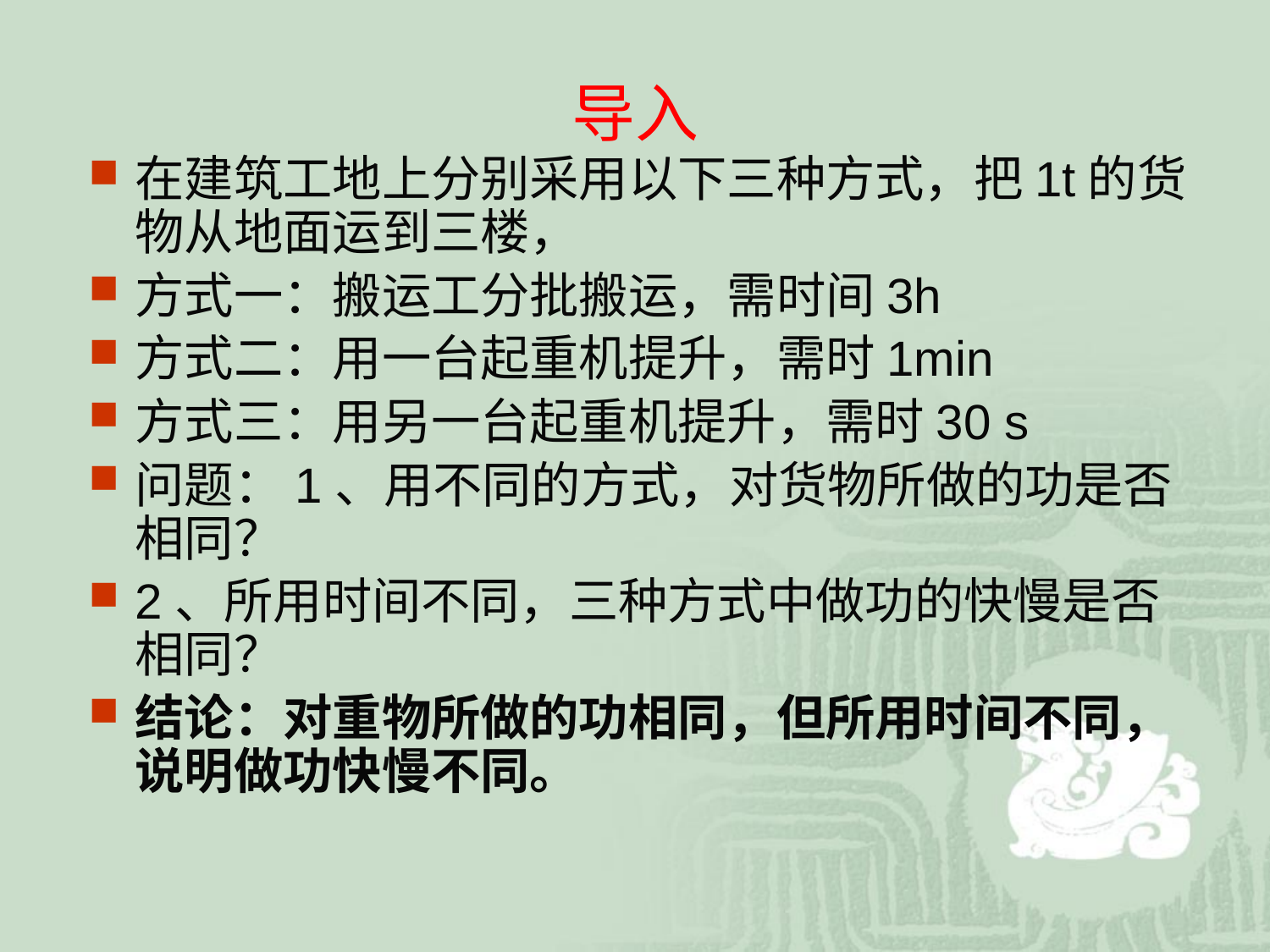

# 导入
在建筑工地上分别采用以下三种方式，把1t的货物从地面运到三楼，
方式一：搬运工分批搬运，需时间3h
方式二：用一台起重机提升，需时1min
方式三：用另一台起重机提升，需时30 s
问题：1、用不同的方式，对货物所做的功是否相同？
2、所用时间不同，三种方式中做功的快慢是否相同？
结论：对重物所做的功相同，但所用时间不同，说明做功快慢不同。